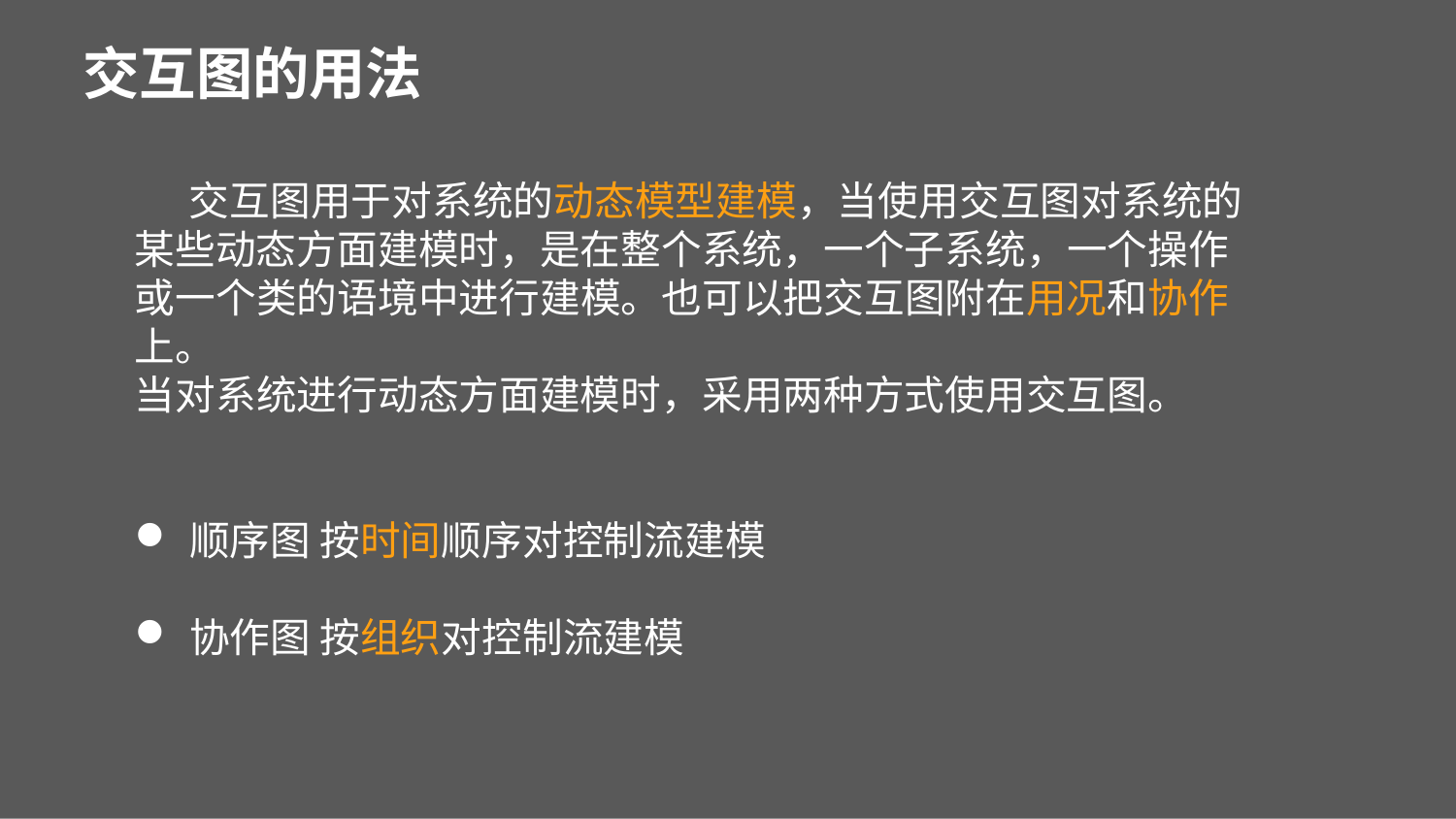

交互图的用法
     交互图用于对系统的动态模型建模，当使用交互图对系统的某些动态方面建模时，是在整个系统，一个子系统，一个操作或一个类的语境中进行建模。也可以把交互图附在用况和协作上。
当对系统进行动态方面建模时，采用两种方式使用交互图。

顺序图 按时间顺序对控制流建模
协作图 按组织对控制流建模